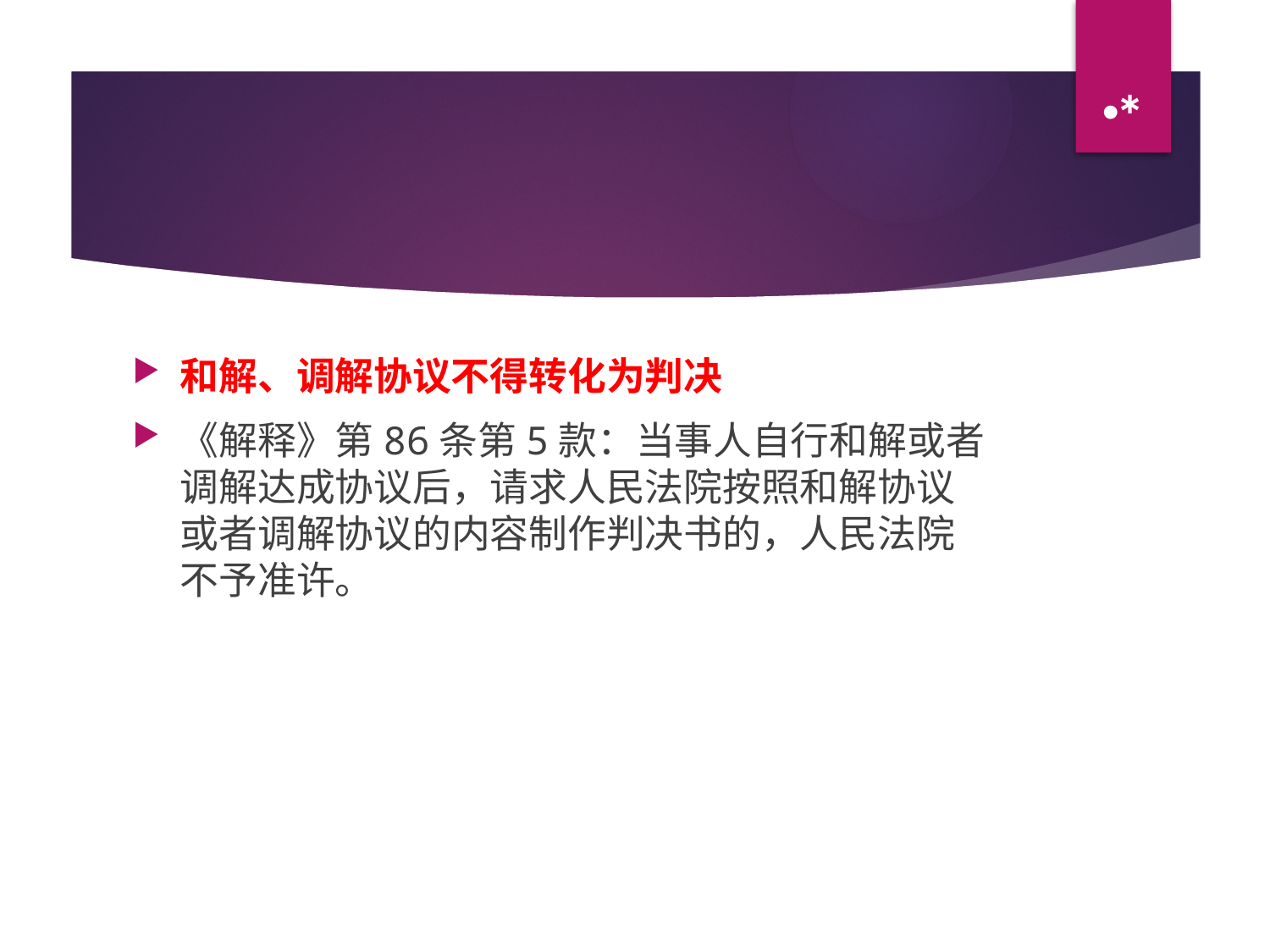

*
#
和解、调解协议不得转化为判决
《解释》第86条第5款：当事人自行和解或者调解达成协议后，请求人民法院按照和解协议或者调解协议的内容制作判决书的，人民法院不予准许。